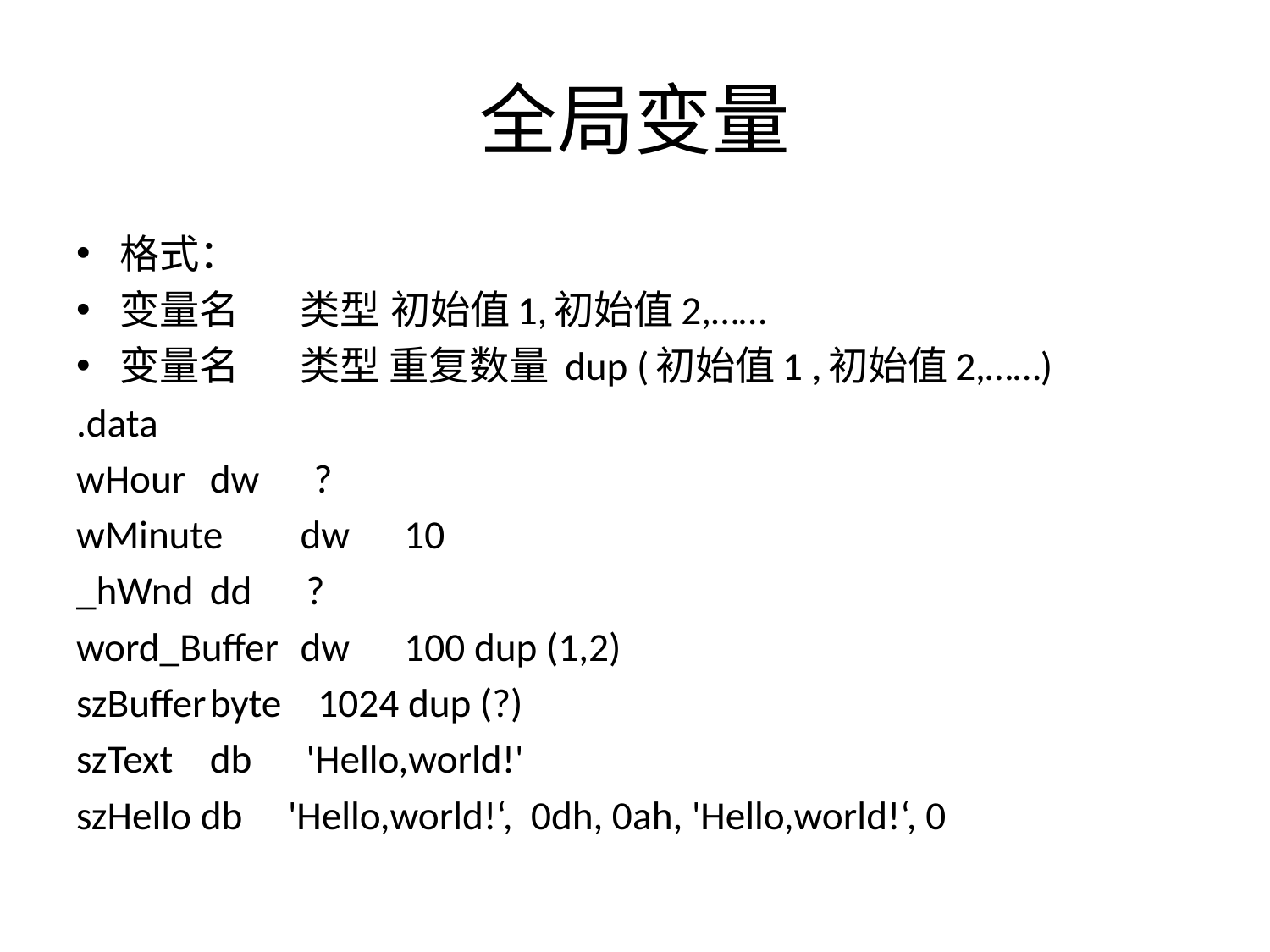

# 全局变量
格式：
变量名	类型	初始值1,初始值2,……
变量名	类型 重复数量 dup (初始值1 ,初始值2,……)
.data
wHour	dw      ?
wMinute	dw      10
_hWnd	dd      ?
word_Buffer	dw      100 dup (1,2)
szBuffer	byte    1024 dup (?)
szText	db      'Hello,world!'
szHello db     'Hello,world!‘,  0dh, 0ah, 'Hello,world!‘, 0